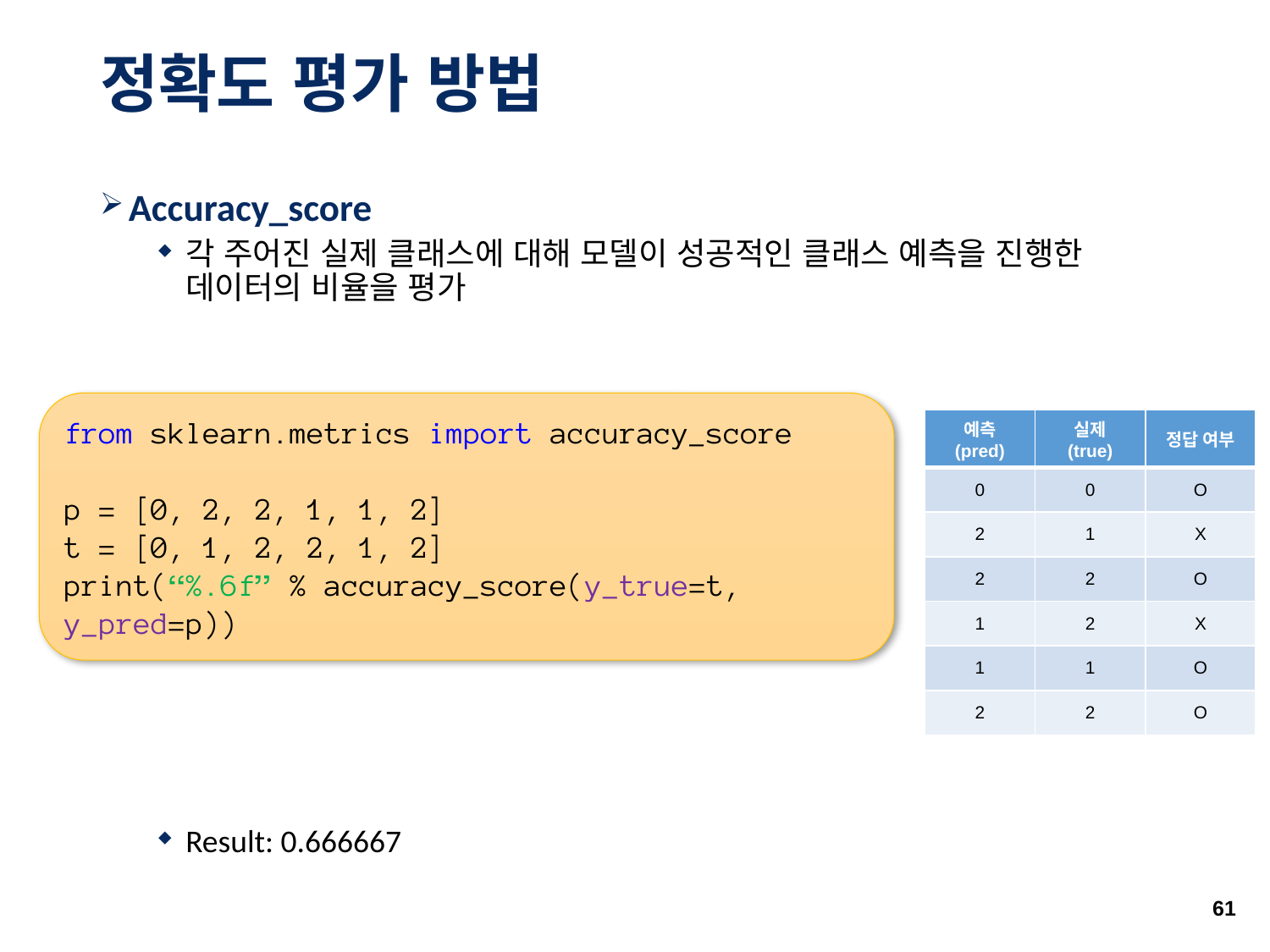

# 정확도 평가 방법
Accuracy_score
각 주어진 실제 클래스에 대해 모델이 성공적인 클래스 예측을 진행한 데이터의 비율을 평가

Result: 0.666667

from sklearn.metrics import accuracy_score

p = [0, 2, 2, 1, 1, 2]
t = [0, 1, 2, 2, 1, 2]
print(“%.6f” % accuracy_score(y_true=t, y_pred=p))
| 예측 (pred) | 실제 (true) | 정답 여부 |
| --- | --- | --- |
| 0 | 0 | O |
| 2 | 1 | X |
| 2 | 2 | O |
| 1 | 2 | X |
| 1 | 1 | O |
| 2 | 2 | O |
61